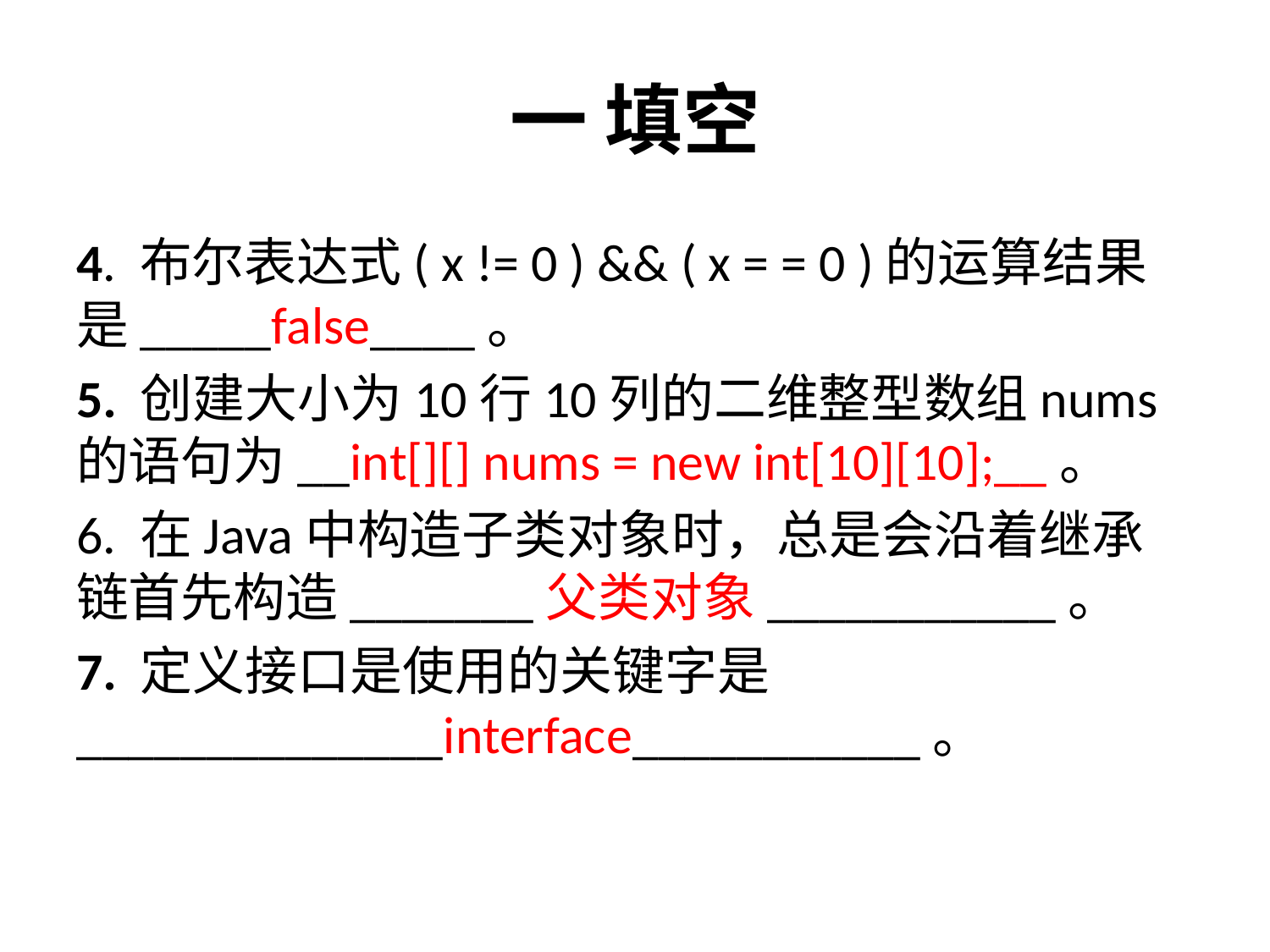

# 一 填空
4. 布尔表达式( x != 0 ) && ( x = = 0 )的运算结果是_____false____。
5. 创建大小为10行10列的二维整型数组nums的语句为__int[][] nums = new int[10][10];__。
6. 在Java中构造子类对象时，总是会沿着继承链首先构造_______父类对象___________。
7. 定义接口是使用的关键字是______________interface___________。